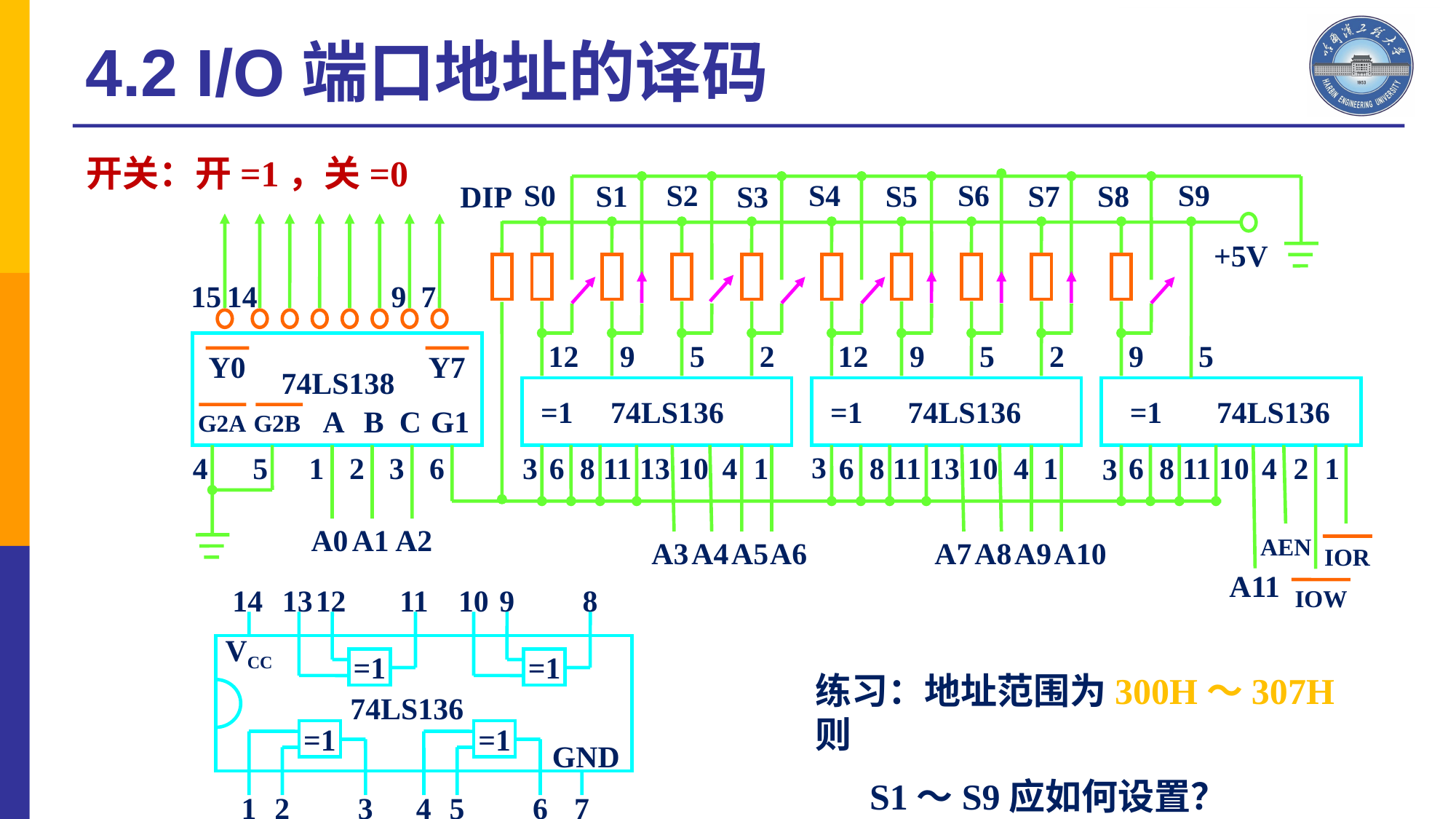

4.2 I/O端口地址的译码
开关：开=1，关=0
S4
S0
S6
S9
S2
S5
S8
S1
S7
DIP
S3

+5V

15
14

9
7

12
9
5
2
12
9
5
2
9
5

74LS138
Y0
Y7

=1
=1
=1
G1
        74LS136
          74LS136
               74LS136

A
B
C
G2A
G2B
4
5
1
2
3
6

3
3
6
8
11
13
10
4
1
6
8
11
13
10
4
1
6
8
11
10
4
2
1
3

A0
 A1
  A2
A3
A4
A5
  A6
A7
A8
A9
  A10

AEN

IOR
A11

IOW

14
13
12
11
10
9
8

VCC
=1
=1

74LS136
=1
=1

GND

1
2
3
4
5
6
7
练习：地址范围为300H～307H则
      S1～S9应如何设置？